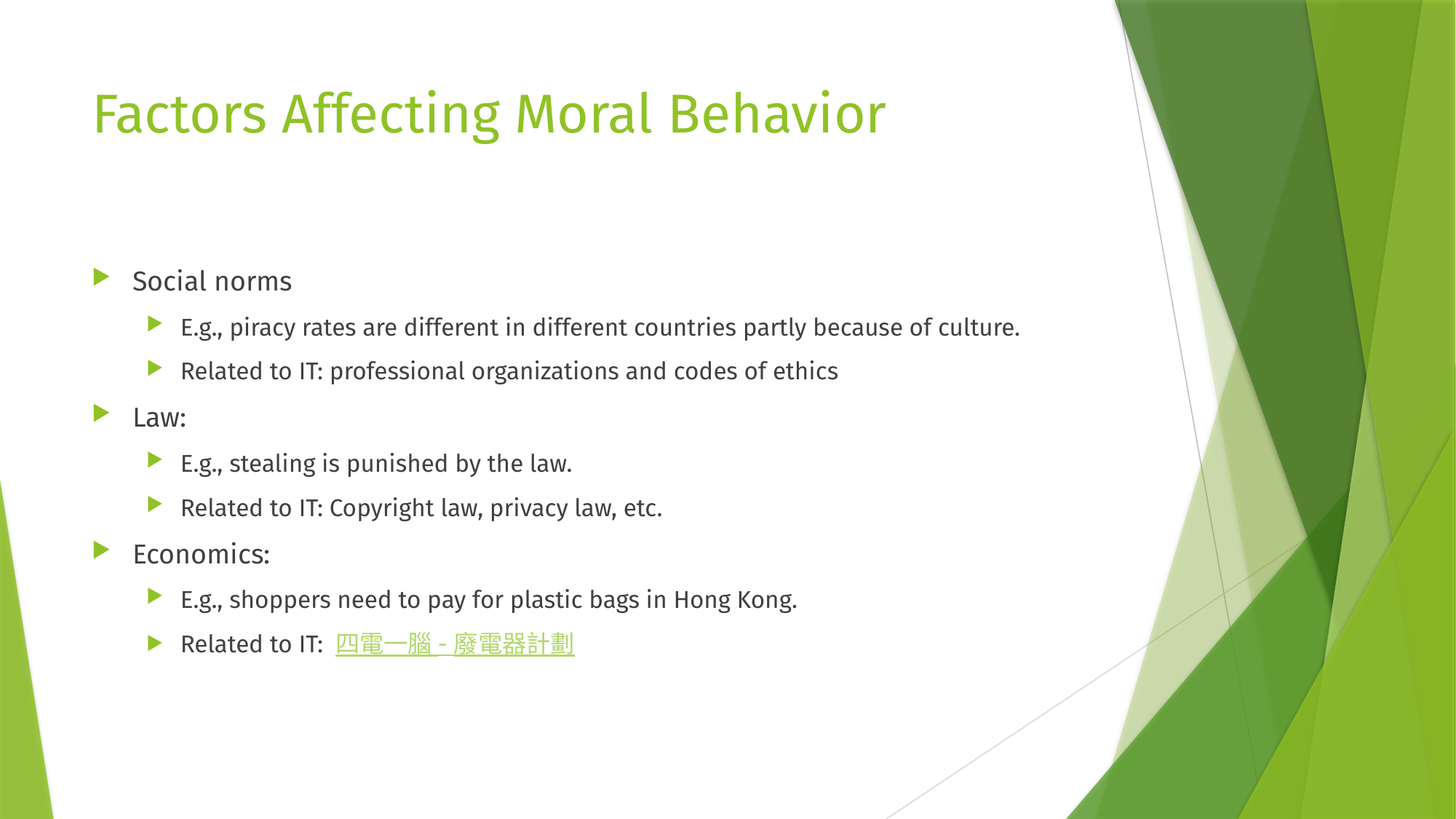

# Factors Affecting Moral Behavior
Social norms
E.g., piracy rates are different in different countries partly because of culture.
Related to IT: professional organizations and codes of ethics
Law:
E.g., stealing is punished by the law.
Related to IT: Copyright law, privacy law, etc.
Economics:
E.g., shoppers need to pay for plastic bags in Hong Kong.
Related to IT: 四電一腦 - 廢電器計劃